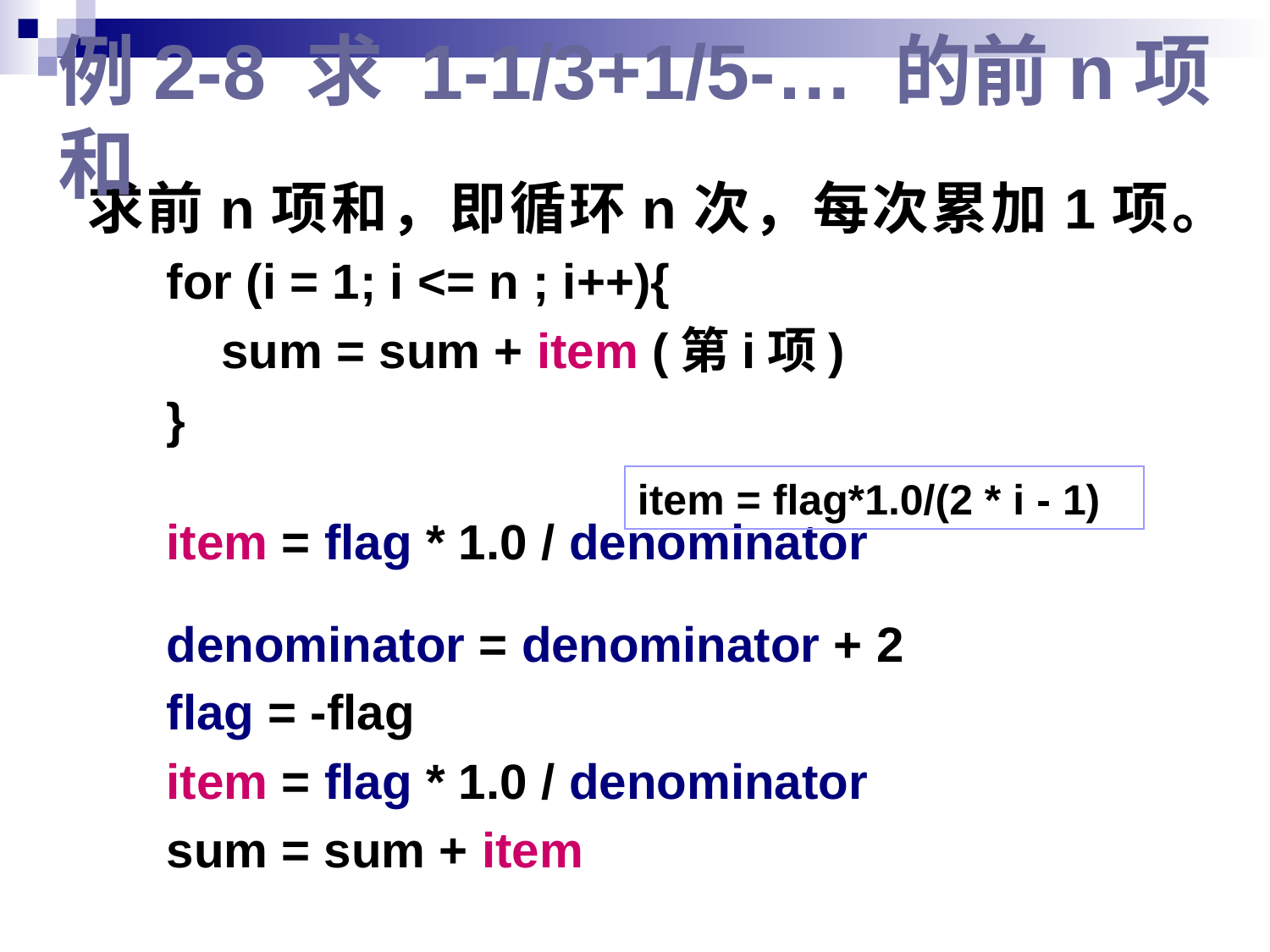

# 例2-8 求 1-1/3+1/5-… 的前n项和
求前n项和，即循环n次，每次累加1项。
for (i = 1; i <= n ; i++){
    sum = sum + item (第i项)
}

item = flag * 1.0 / denominator

denominator = denominator + 2
flag = -flag
item = flag * 1.0 / denominator
sum = sum + item
item = flag*1.0/(2 * i - 1)